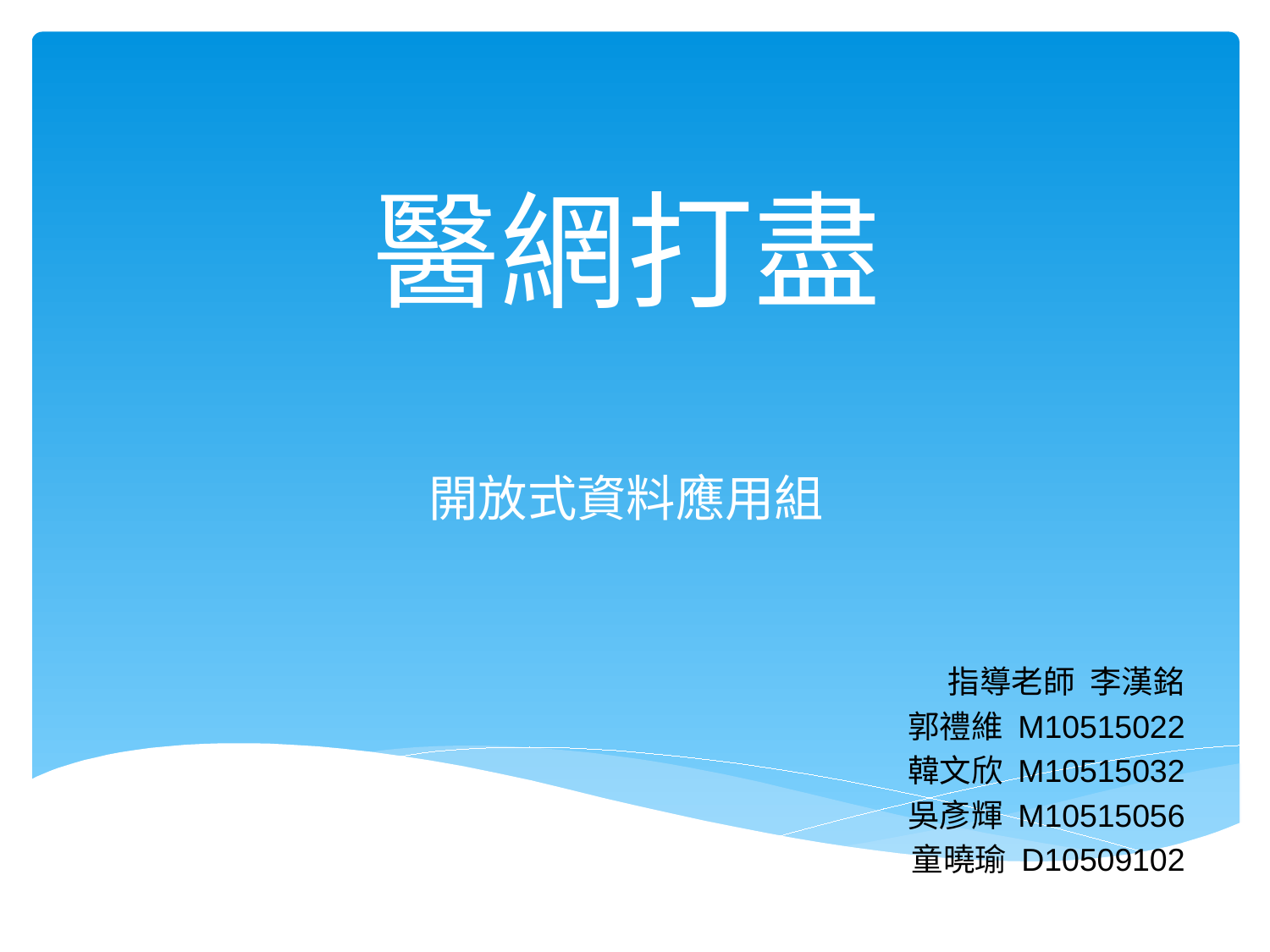

# 醫網打盡
開放式資料應用組
指導老師  李漢銘
郭禮維 M10515022
韓文欣 M10515032
吳彥輝 M10515056
童曉瑜 D10509102